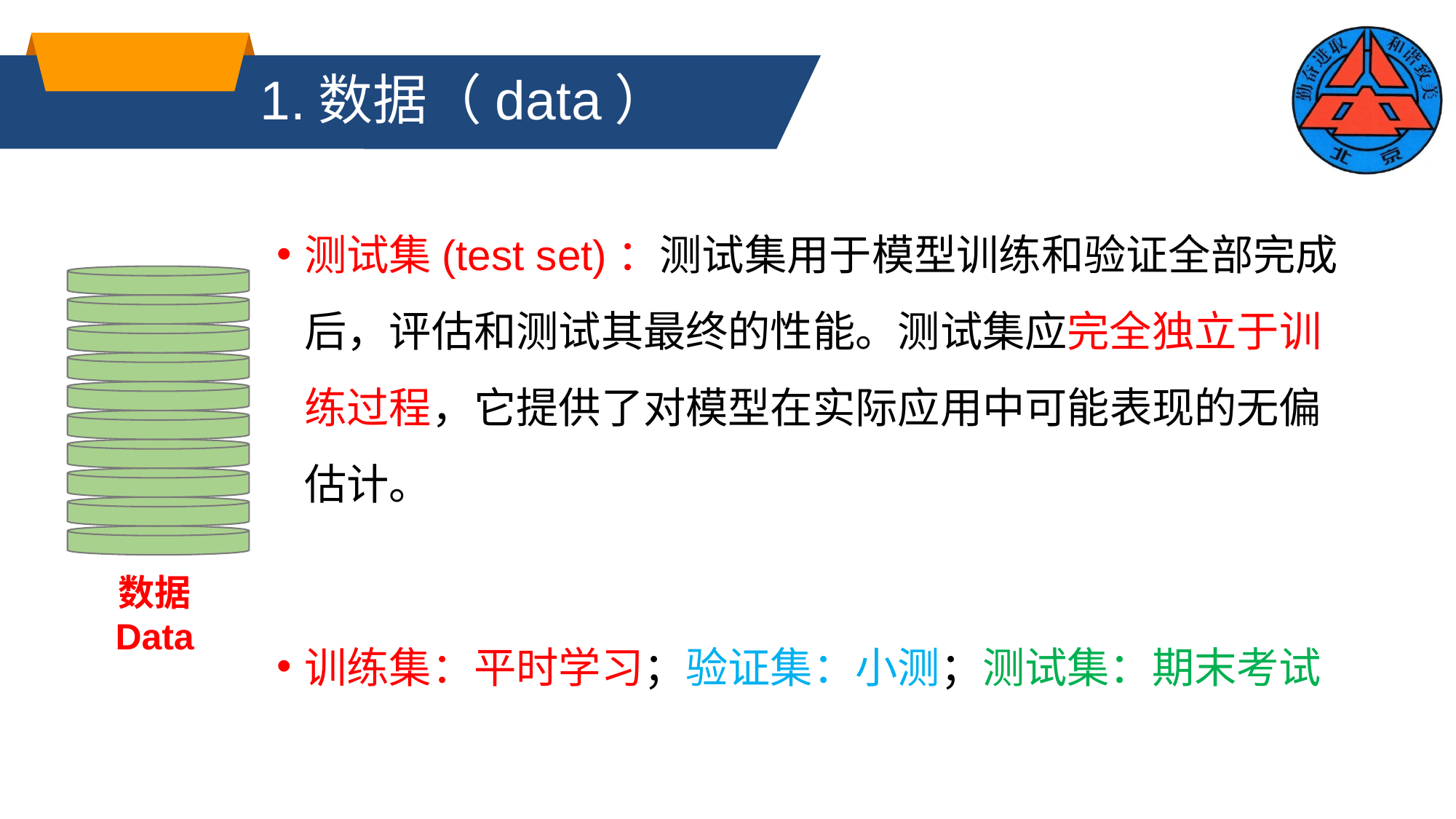

# 1.数据（data）
测试集(test set)：测试集用于模型训练和验证全部完成后，评估和测试其最终的性能。测试集应完全独立于训练过程，它提供了对模型在实际应用中可能表现的无偏估计。

训练集：平时学习；验证集：小测；测试集：期末考试

数据
Data